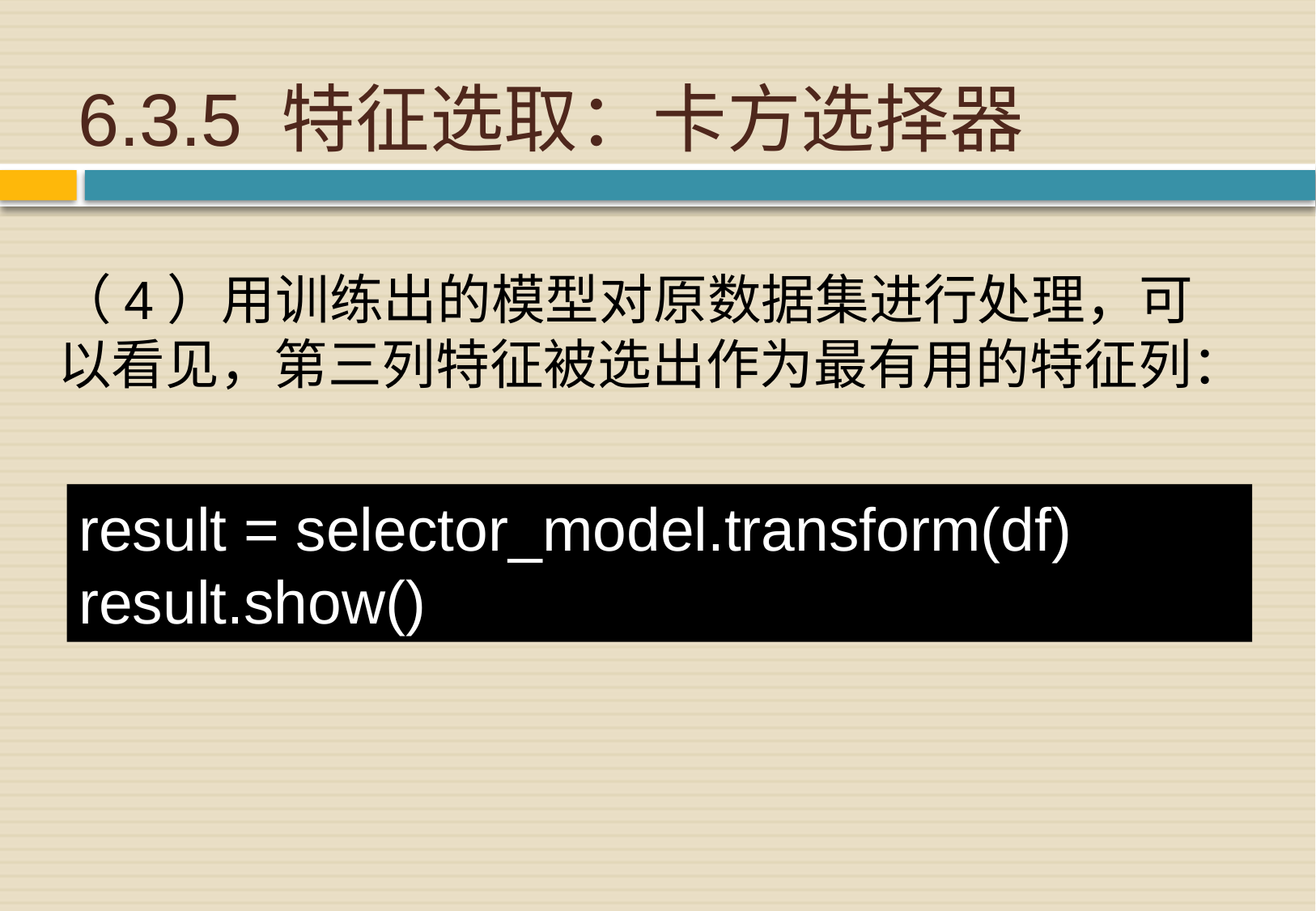

# 6.3.5 特征选取：卡方选择器
（4）用训练出的模型对原数据集进行处理，可以看见，第三列特征被选出作为最有用的特征列：
result = selector_model.transform(df)
result.show()